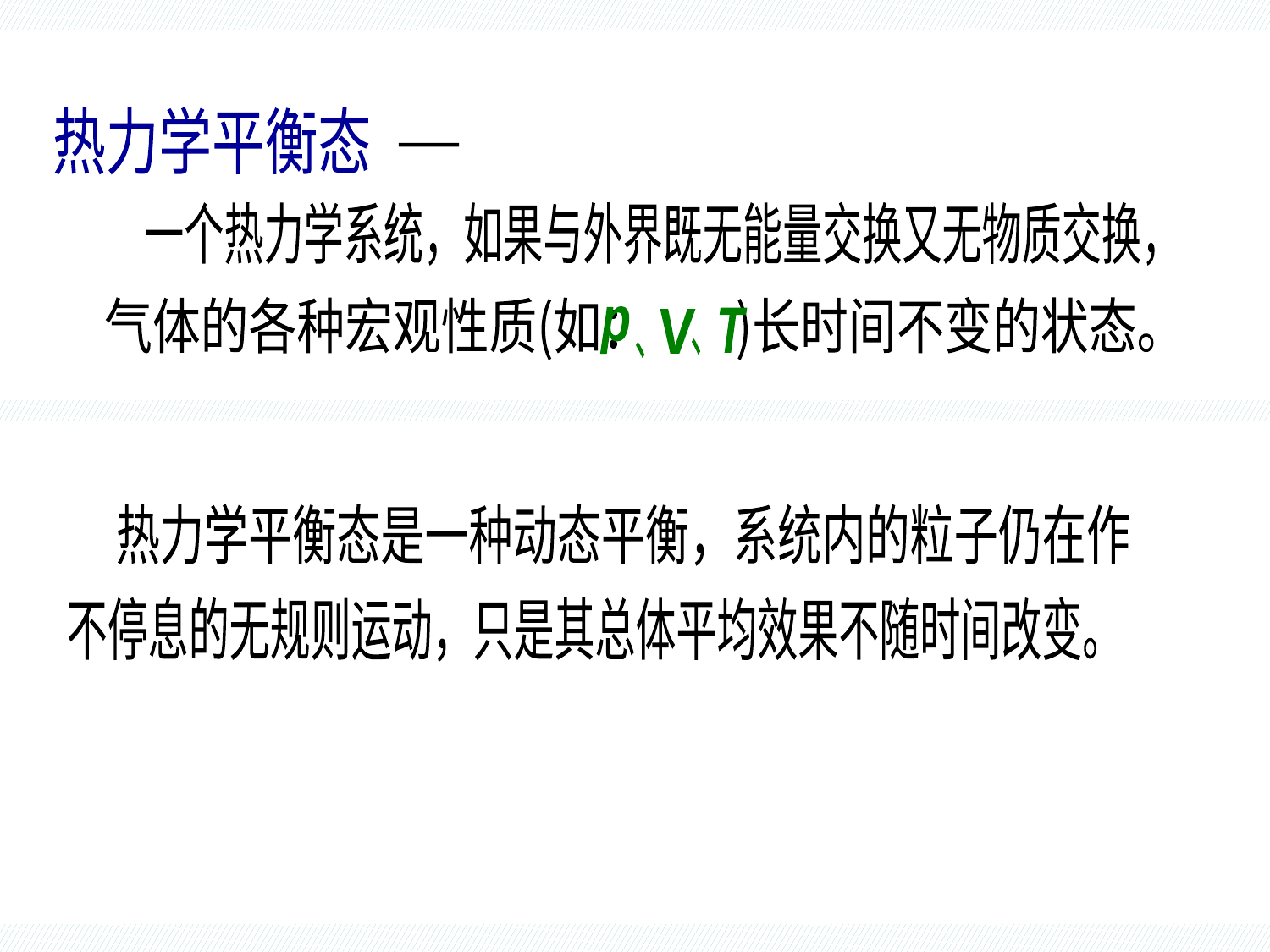

热平衡
热力学平衡态

一个热力学系统，如果与外界既无能量交换又无物质交换，
气体的各种宏观性质(如：        )长时间不变的状态。
p
T
V
、
、

热力学平衡态是一种动态平衡，系统内的粒子仍在作
不停息的无规则运动，只是其总体平均效果不随时间改变。